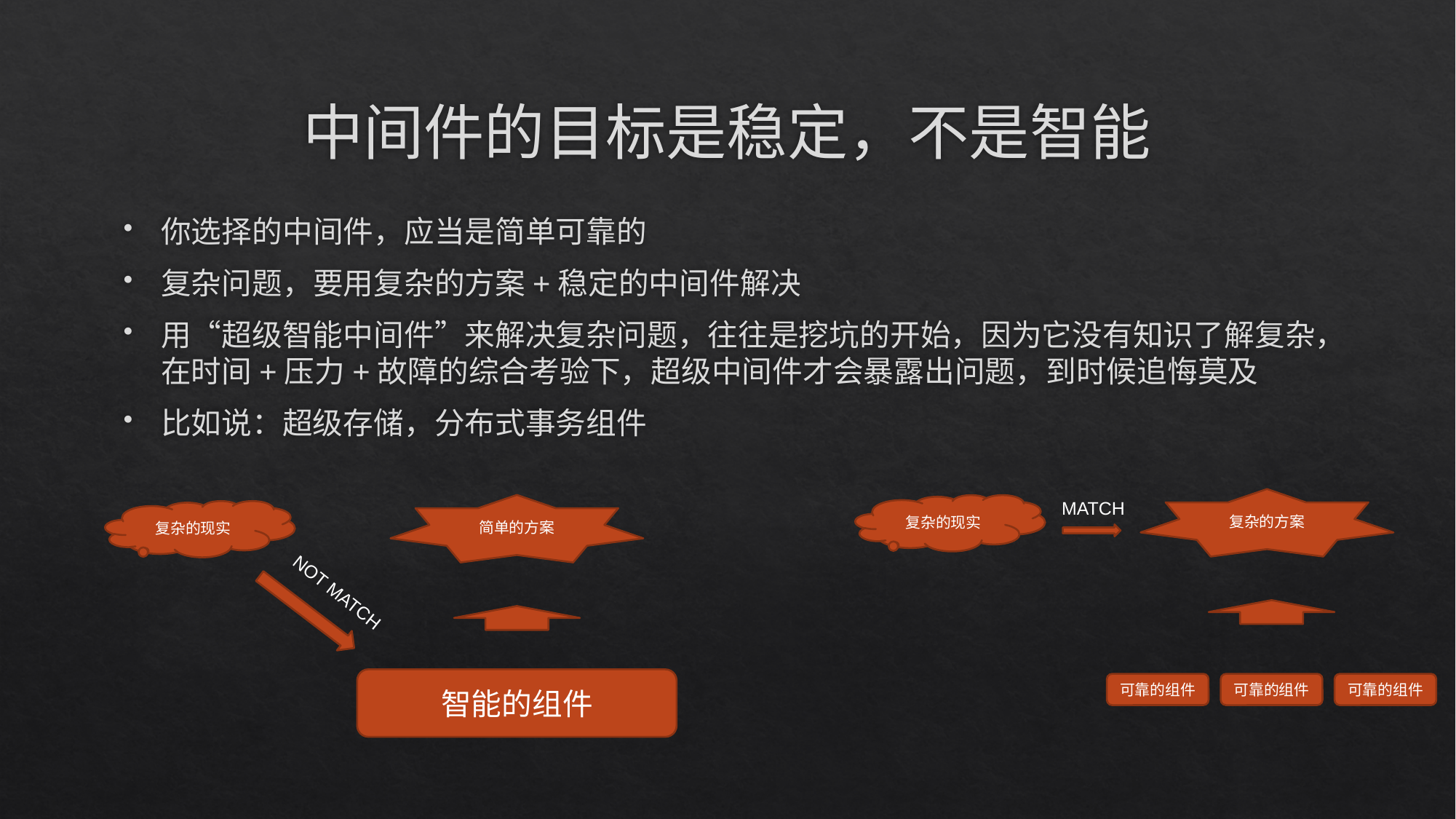

# 中间件的目标是稳定，不是智能
你选择的中间件，应当是简单可靠的
复杂问题，要用复杂的方案+稳定的中间件解决
用“超级智能中间件”来解决复杂问题，往往是挖坑的开始，因为它没有知识了解复杂，在时间+压力+故障的综合考验下，超级中间件才会暴露出问题，到时候追悔莫及
比如说：超级存储，分布式事务组件
复杂的方案
MATCH
简单的方案
复杂的现实
复杂的现实

NOT MATCH

智能的组件
可靠的组件
可靠的组件
可靠的组件